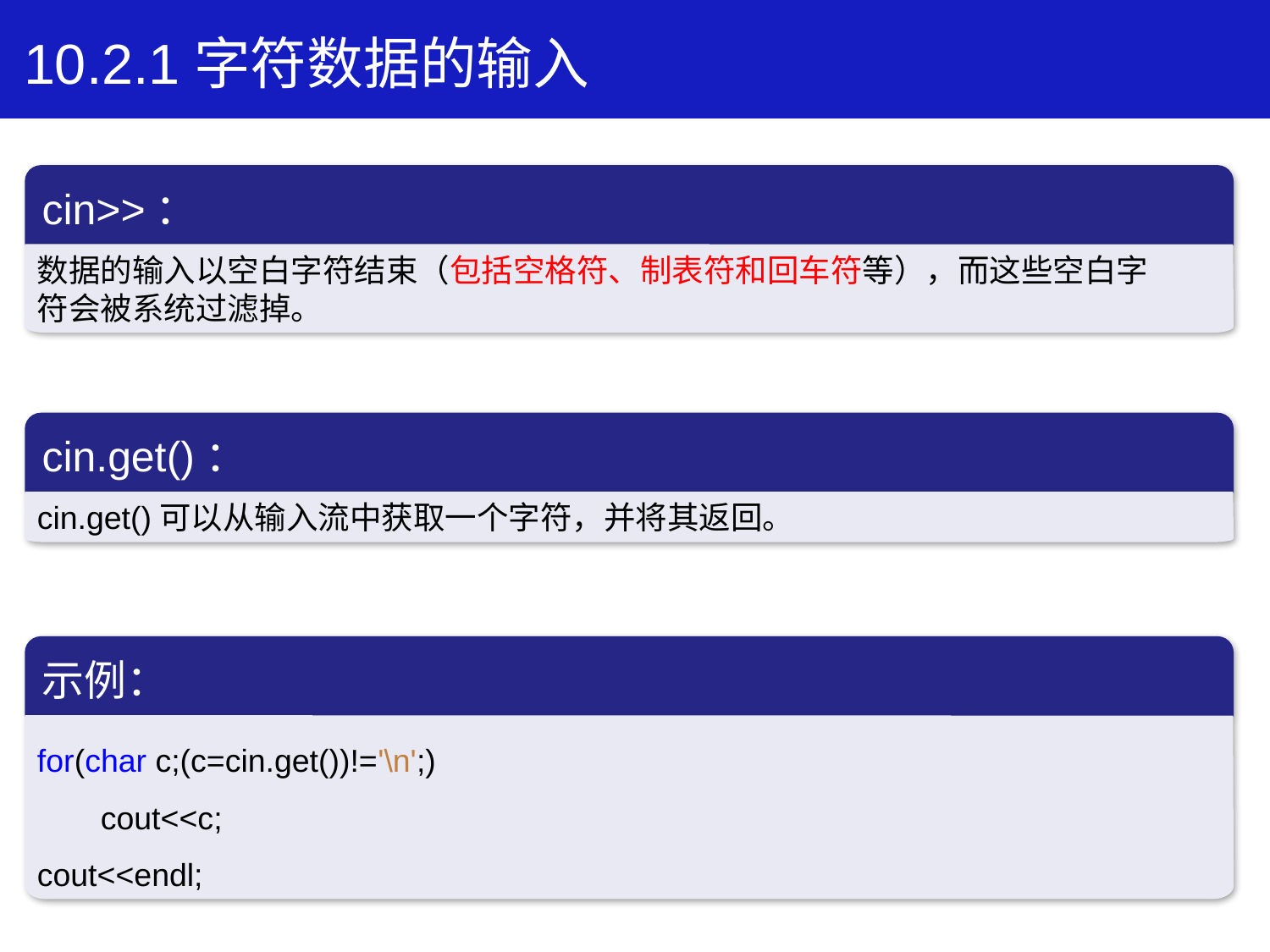

10.2.1字符数据的输入
cin>>：
数据的输入以空白字符结束（包括空格符、制表符和回车符等），而这些空白字
符会被系统过滤掉。
cin.get()：
cin.get()可以从输入流中获取一个字符，并将其返回。
示例：
for(char c;(c=cin.get())!='\n';)
cout<<c;
cout<<endl;
10